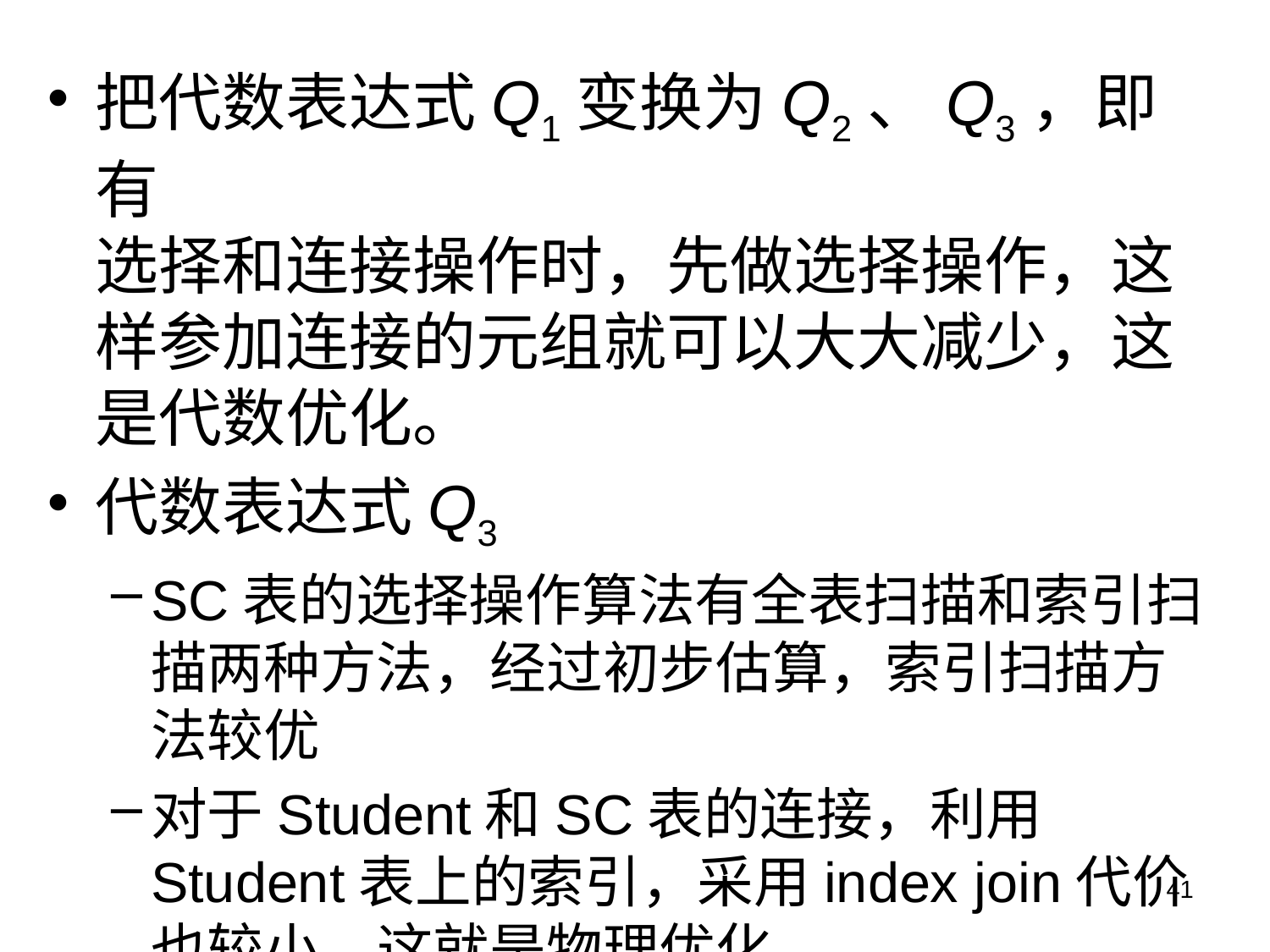

把代数表达式Q1变换为Q2、Q3，即有
选择和连接操作时，先做选择操作，这样参加连接的元组就可以大大减少，这是代数优化。
代数表达式Q3
SC表的选择操作算法有全表扫描和索引扫描两种方法，经过初步估算，索引扫描方法较优
对于Student和SC表的连接，利用Student表上的索引，采用index join代价也较小，这就是物理优化
41